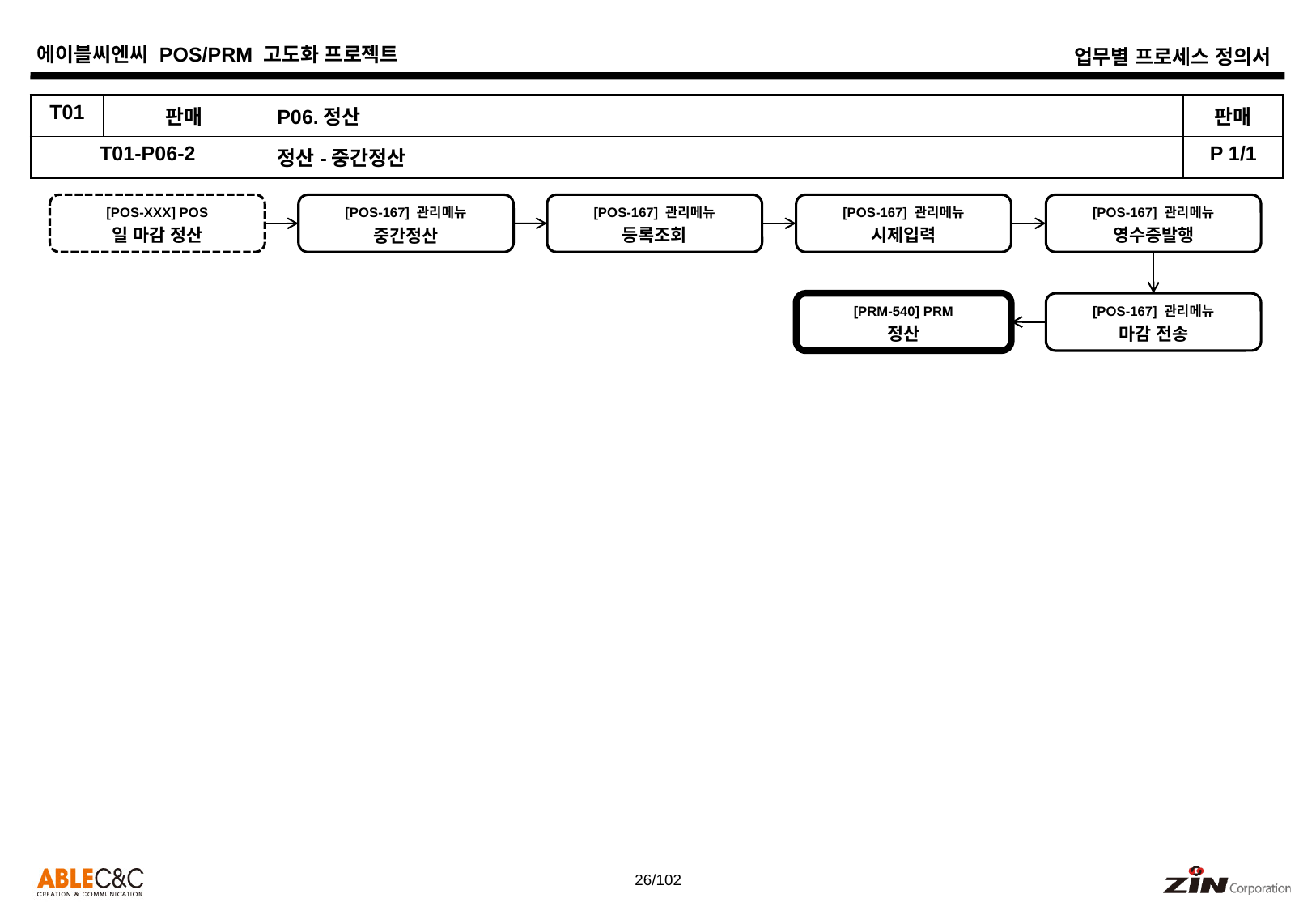

| T01 | 판매 | P06.정산 | 판매 |
| --- | --- | --- | --- |
| T01-P06-2 |  | 정산-중간정산 | P 1/1 |
[POS-XXX] POS
일 마감 정산
[POS-167] 관리메뉴
등록조회
[POS-167] 관리메뉴
시제입력
[POS-167] 관리메뉴
영수증발행
[POS-167] 관리메뉴
중간정산
[PRM-540] PRM
정산
[POS-167] 관리메뉴
마감 전송